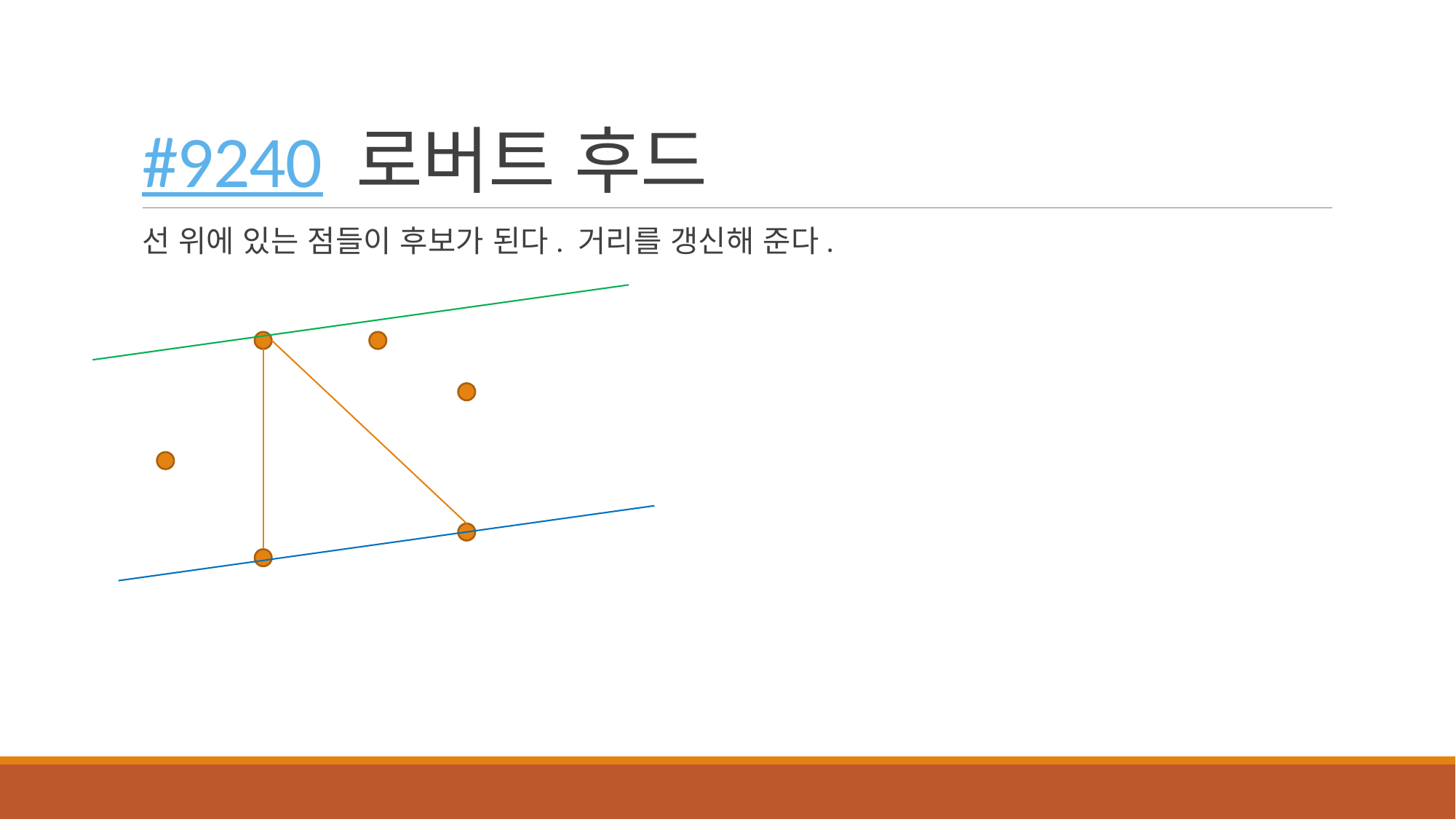

# #9240 로버트 후드
선 위에 있는 점들이 후보가 된다. 거리를 갱신해 준다.